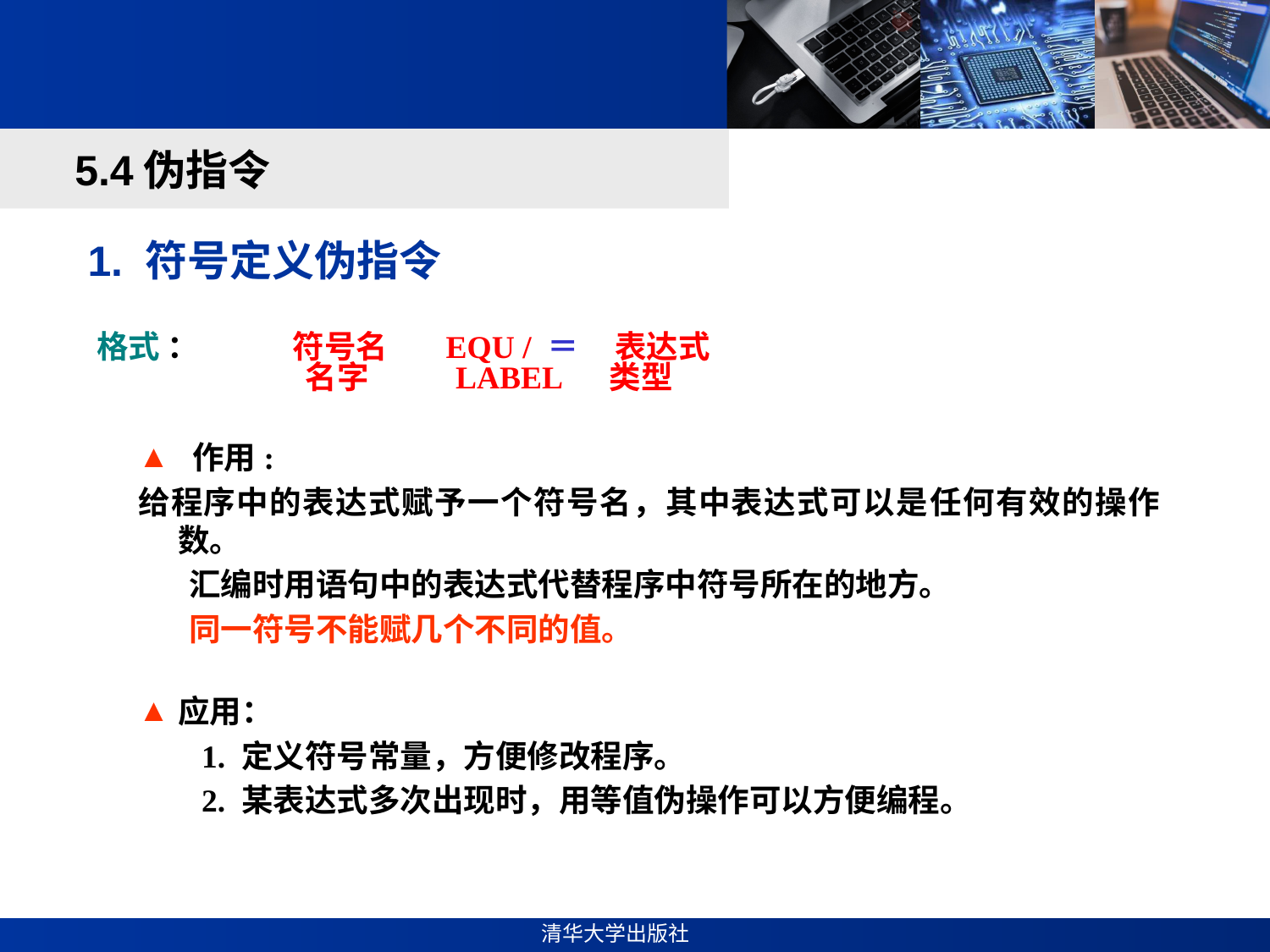

#
5.4伪指令

 1. 符号定义伪指令

  格式 ：             符号名       EQU / ＝     表达式
                               名字           LABEL     类型

 作用:
给程序中的表达式赋予一个符号名，其中表达式可以是任何有效的操作数。
      汇编时用语句中的表达式代替程序中符号所在的地方。
      同一符号不能赋几个不同的值。

应用：
1. 定义符号常量，方便修改程序。
2. 某表达式多次出现时，用等值伪操作可以方便编程。